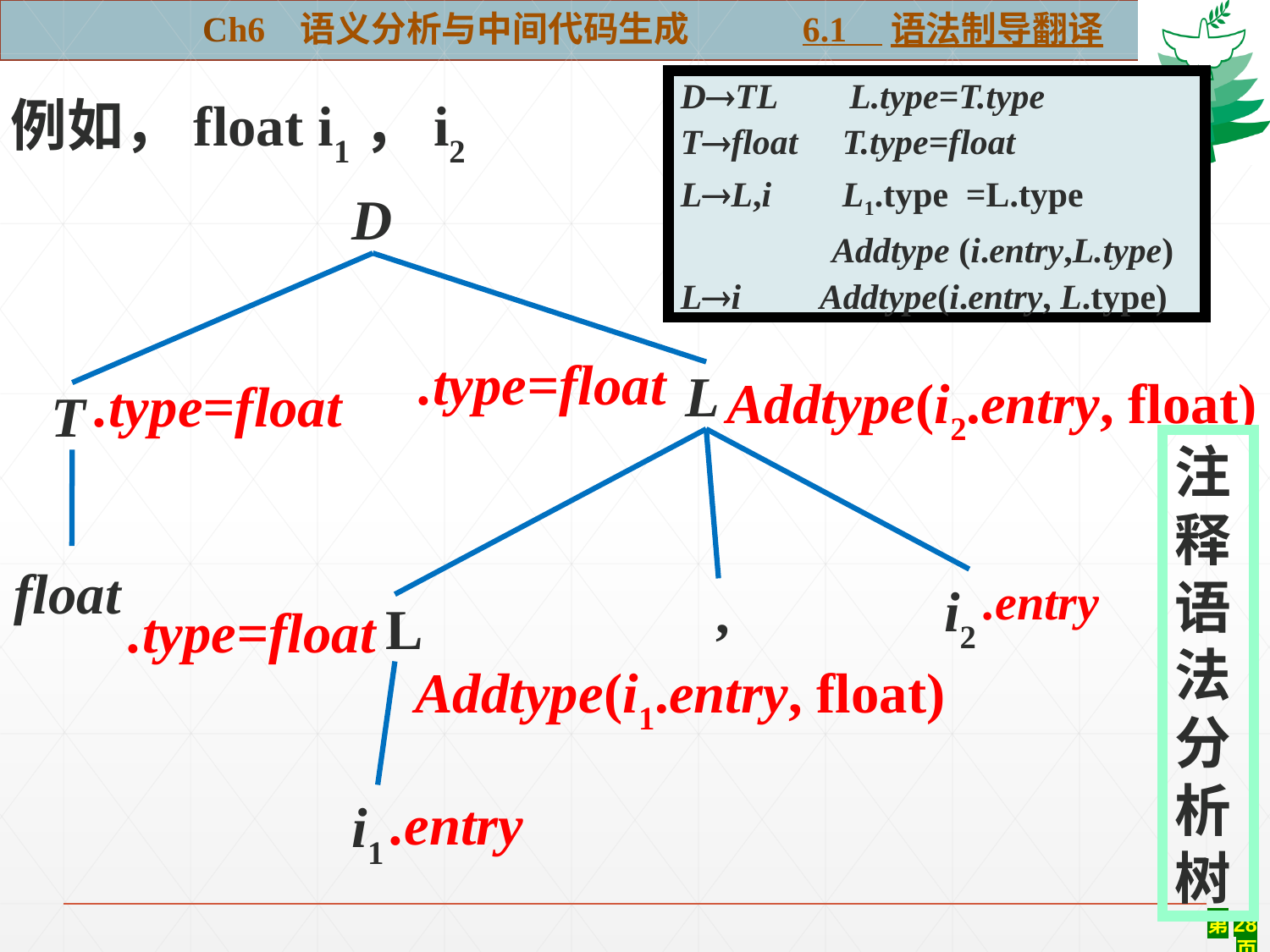

Ch6   语义分析与中间代码生成             6.1    语法制导翻译
D→TL        L.type=T.type
T→float     T.type=float
L→L,i        L1.type  =L.type
                 Addtype (i.entry,L.type)
L→i         Addtype(i.entry, L.type)
例如，float i1，i2
#
D
L
T
.type=float
Addtype(i2.entry, float)
.type=float
i2
,
L
注释语法分析树
float
.entry
.type=float
Addtype(i1.entry, float)
i1
.entry